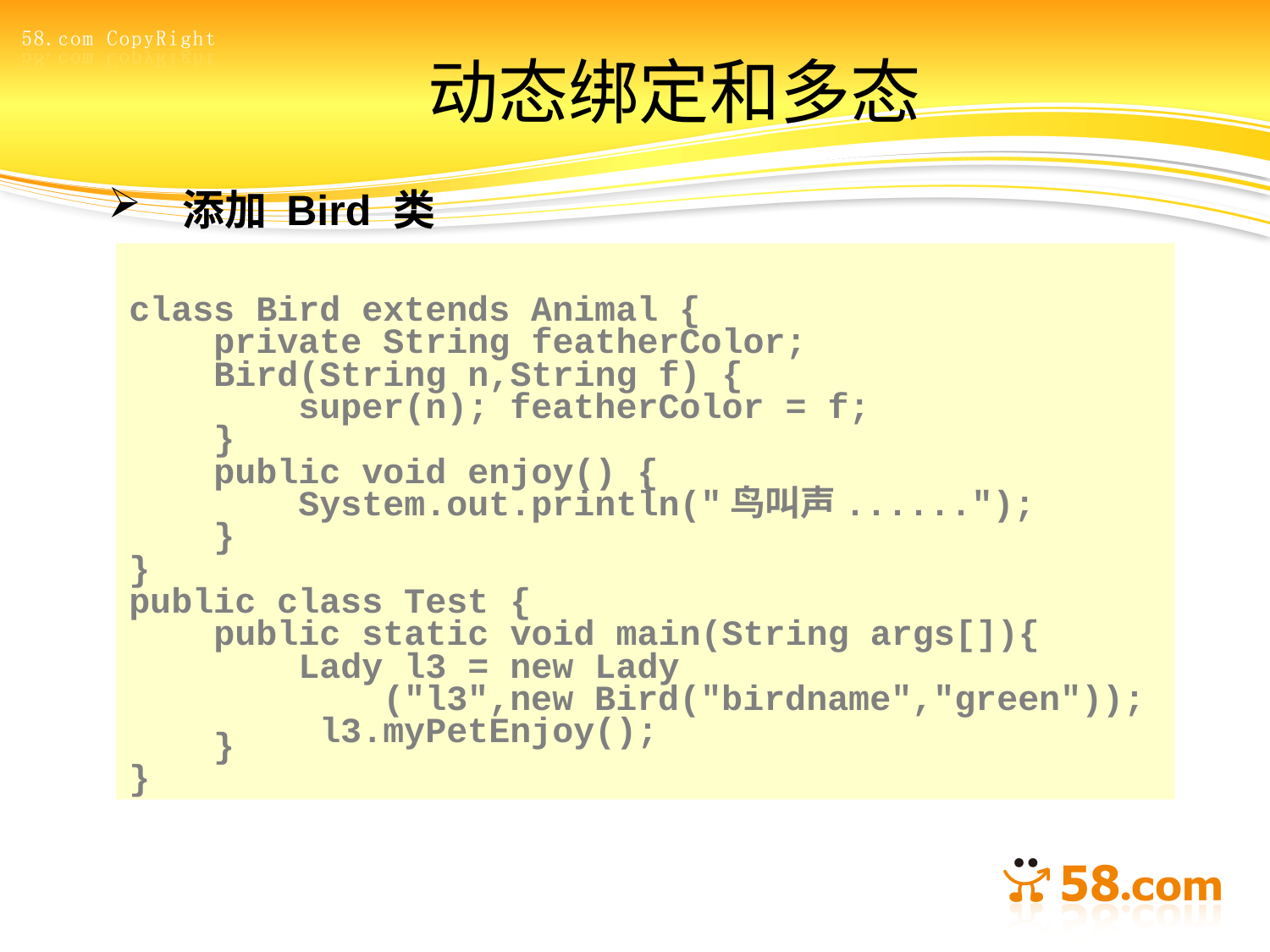

# 动态绑定和多态
添加 Bird 类

class Bird extends Animal {
    private String featherColor;
    Bird(String n,String f) {
        super(n); featherColor = f;
    }
    public void enjoy() {
        System.out.println("鸟叫声......");
    }
}
public class Test {
    public static void main(String args[]){
        Lady l3 = new Lady
            ("l3",new Bird("birdname","green"));
         l3.myPetEnjoy();
    }
}